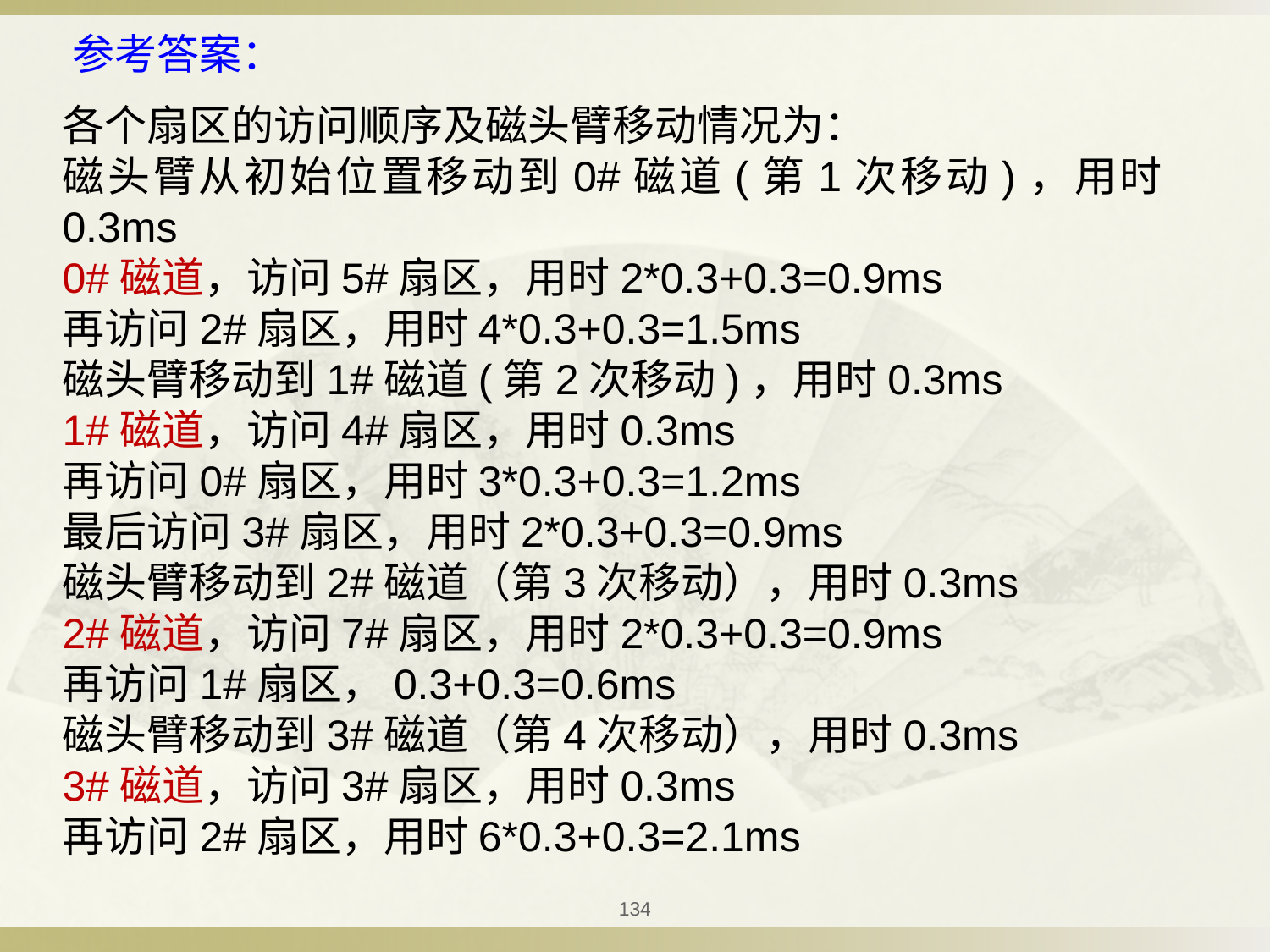

参考答案：
各个扇区的访问顺序及磁头臂移动情况为：
磁头臂从初始位置移动到0#磁道(第1次移动)，用时0.3ms
0#磁道，访问5#扇区，用时2*0.3+0.3=0.9ms
再访问2#扇区，用时4*0.3+0.3=1.5ms
磁头臂移动到1#磁道(第2次移动)，用时0.3ms
1#磁道，访问4#扇区，用时0.3ms
再访问0#扇区，用时3*0.3+0.3=1.2ms
最后访问3#扇区，用时2*0.3+0.3=0.9ms
磁头臂移动到2#磁道（第3次移动），用时0.3ms
2#磁道，访问7#扇区，用时2*0.3+0.3=0.9ms
再访问1#扇区，0.3+0.3=0.6ms
磁头臂移动到3#磁道（第4次移动），用时0.3ms
3#磁道，访问3#扇区，用时0.3ms
再访问2#扇区，用时6*0.3+0.3=2.1ms
134